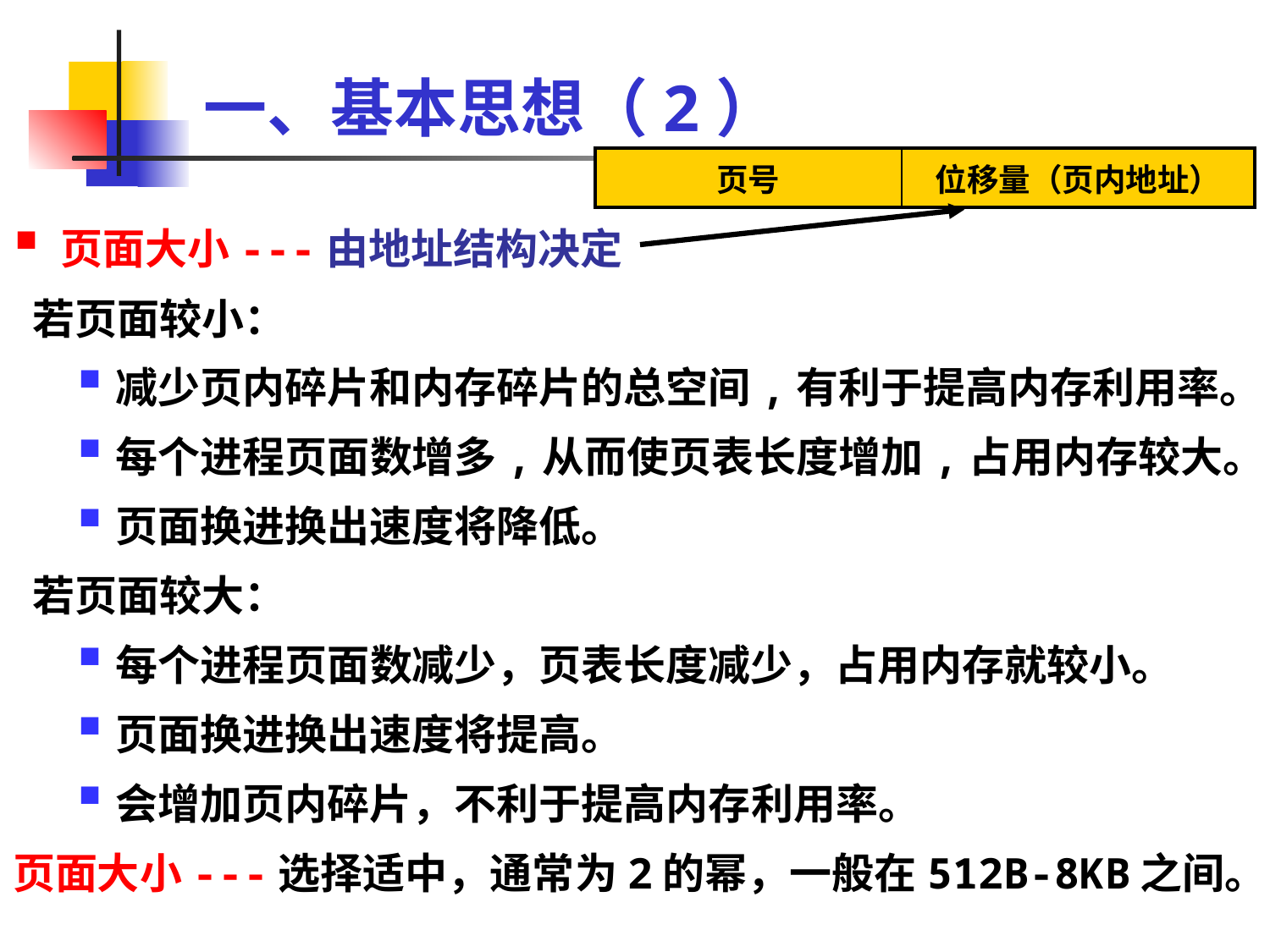

# 一、基本思想（2）
| 页号 | 位移量（页内地址） |
| --- | --- |

页面大小---由地址结构决定
 若页面较小：
减少页内碎片和内存碎片的总空间,有利于提高内存利用率。
每个进程页面数增多,从而使页表长度增加,占用内存较大。
页面换进换出速度将降低。
 若页面较大：
每个进程页面数减少，页表长度减少，占用内存就较小。
页面换进换出速度将提高。
会增加页内碎片，不利于提高内存利用率。
页面大小---选择适中，通常为2的幂，一般在512B-8KB之间。